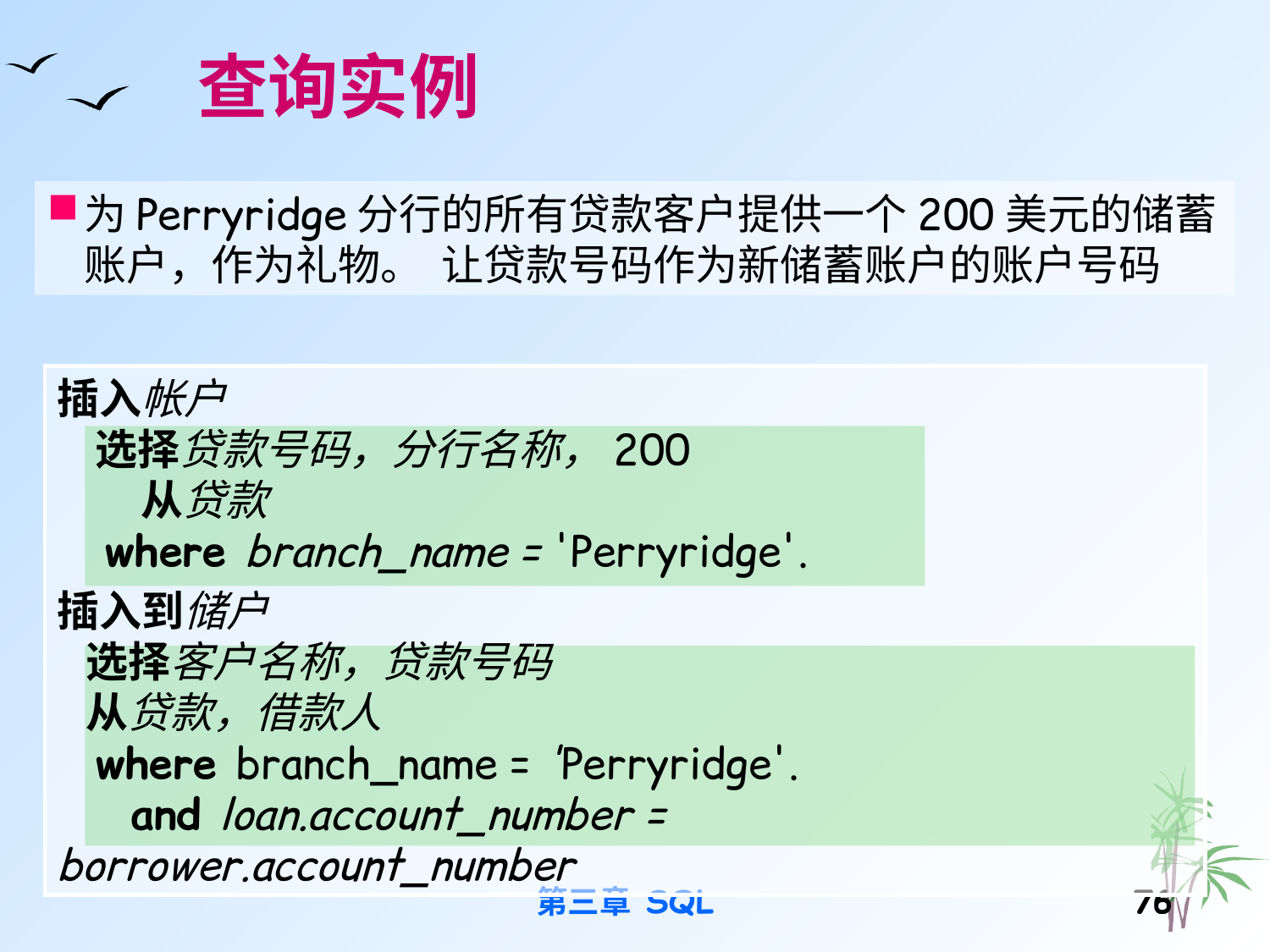

查询实例
为Perryridge分行的所有贷款客户提供一个200美元的储蓄账户，作为礼物。  让贷款号码作为新储蓄账户的账户号码
插入帐户
    选择贷款号码，分行名称，200
    从贷款
    where branch_name = 'Perryridge'.
插入到储户
   选择客户名称，贷款号码
   从贷款，借款人
   where branch_name = 'Perryridge'.
    and loan.account_number = borrower.account_number

第三章 SQL
76